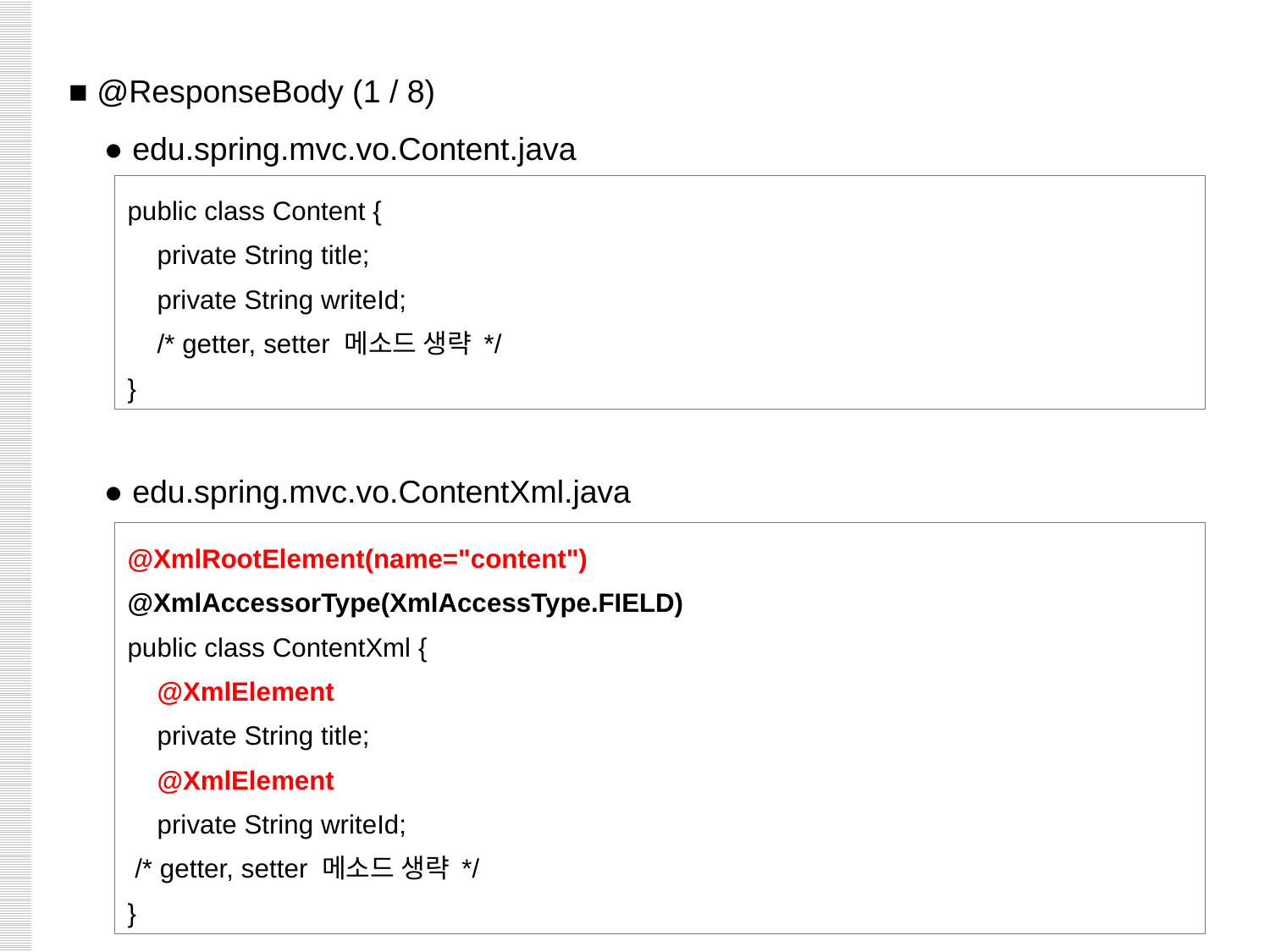

■ @ResponseBody (1 / 8)
    ● edu.spring.mvc.vo.Content.java

    ● edu.spring.mvc.vo.ContentXml.java
public class Content {
    private String title;
    private String writeId;
    /* getter, setter 메소드 생략 */
}
@XmlRootElement(name="content")
@XmlAccessorType(XmlAccessType.FIELD)
public class ContentXml {
    @XmlElement
    private String title;
    @XmlElement
    private String writeId;
 /* getter, setter 메소드 생략 */
}